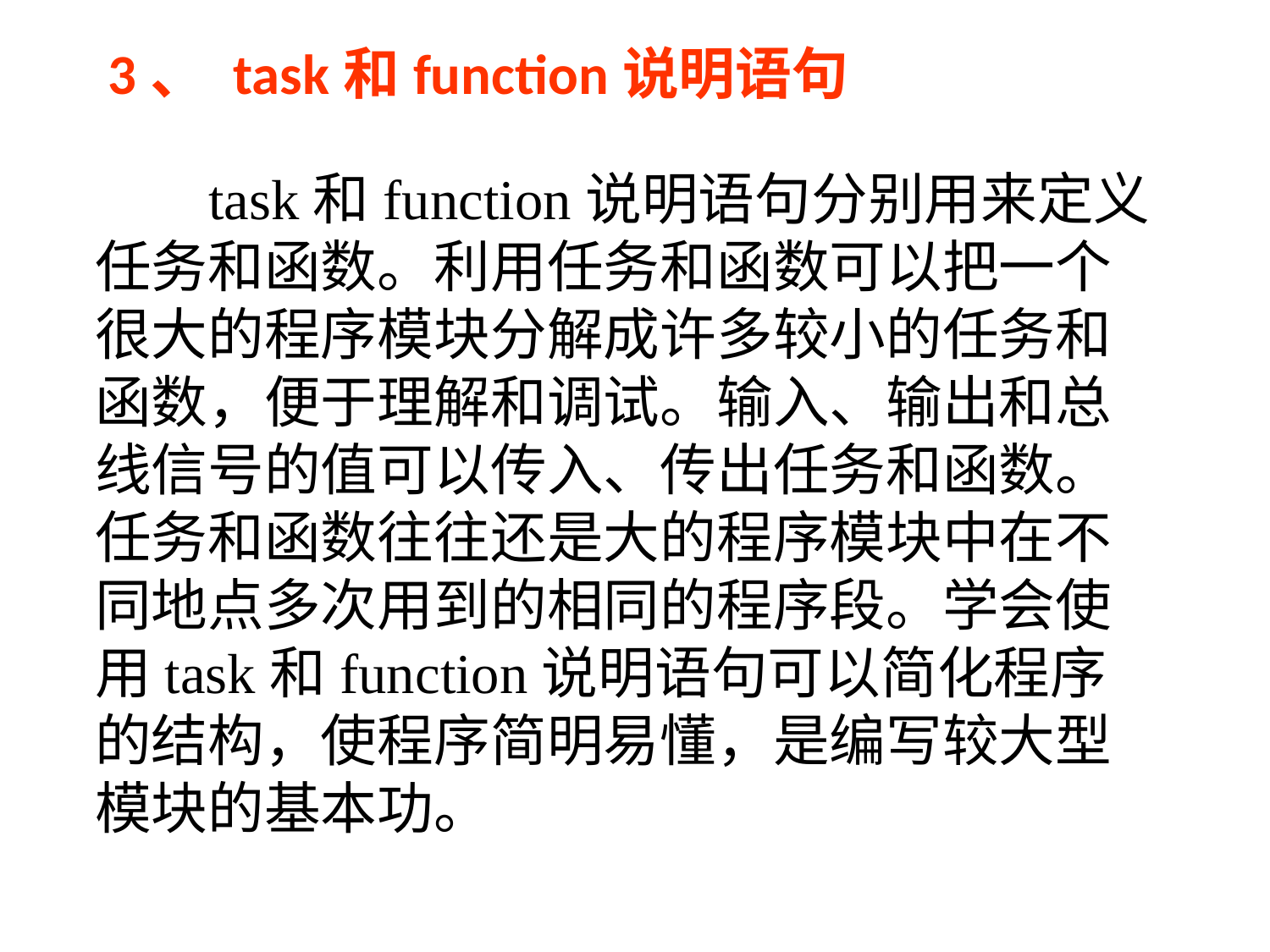

3、 task和function说明语句
        task和function说明语句分别用来定义任务和函数。利用任务和函数可以把一个很大的程序模块分解成许多较小的任务和函数，便于理解和调试。输入、输出和总线信号的值可以传入、传出任务和函数。任务和函数往往还是大的程序模块中在不同地点多次用到的相同的程序段。学会使用task和function说明语句可以简化程序的结构，使程序简明易懂，是编写较大型模块的基本功。